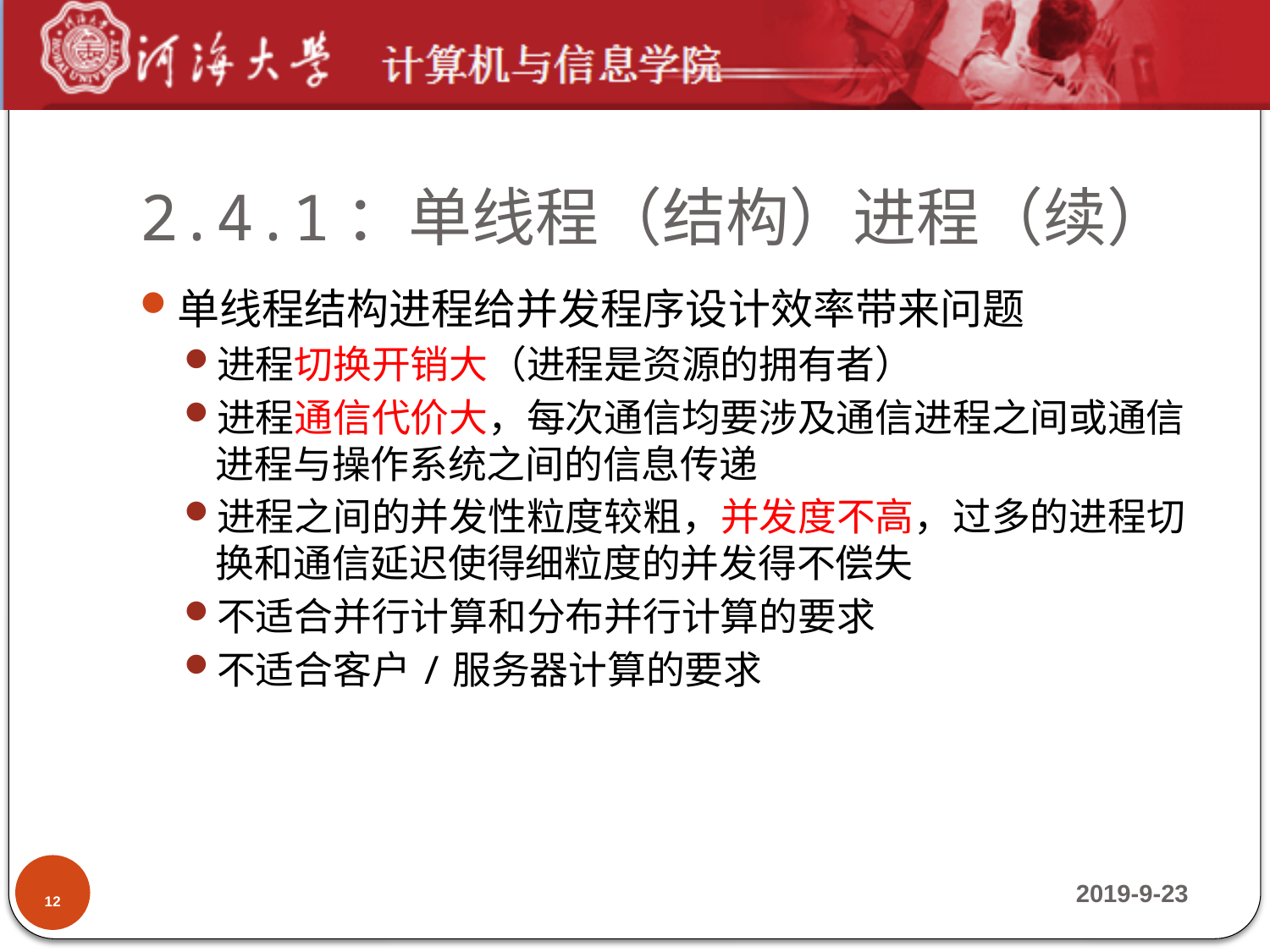

# 2.4.1：单线程（结构）进程（续）
单线程结构进程给并发程序设计效率带来问题
进程切换开销大（进程是资源的拥有者）
进程通信代价大，每次通信均要涉及通信进程之间或通信进程与操作系统之间的信息传递
进程之间的并发性粒度较粗，并发度不高，过多的进程切换和通信延迟使得细粒度的并发得不偿失
不适合并行计算和分布并行计算的要求
不适合客户/服务器计算的要求

12
2019-9-23